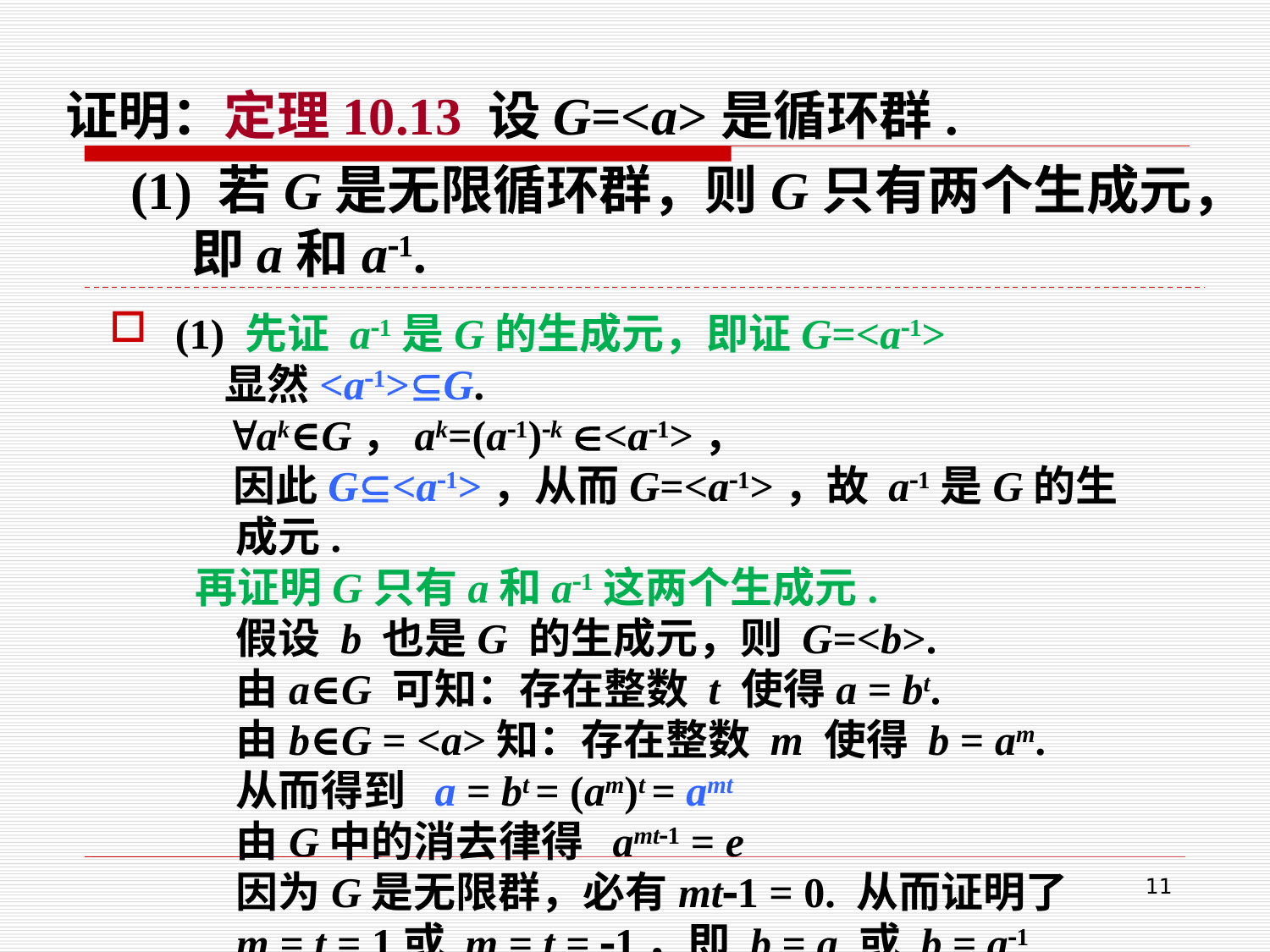

证明：定理10.13 设G=<a>是循环群.
(1) 若G是无限循环群，则G只有两个生成元，即a和a−1.
(1) 先证 a−1是G的生成元，即证G=<a−1>
           显然<a−1>⊆G.
           ∀ak∈G，ak=(a−1)−k ∈<a−1>，
     因此G⊆<a−1>，从而G=<a−1>，故 a−1是G的生成元.
 再证明G只有a和a−1这两个生成元.
假设 b 也是G 的生成元，则 G=<b>.
由a∈G 可知：存在整数 t 使得a = bt.
由b∈G = <a>知：存在整数 m 使得 b = am.
从而得到  a = bt = (am)t = amt
由G中的消去律得  amt−1 = e
因为G是无限群，必有mt−1 = 0. 从而证明了
m = t = 1或 m = t = −1，即 b = a 或 b = a−1
11